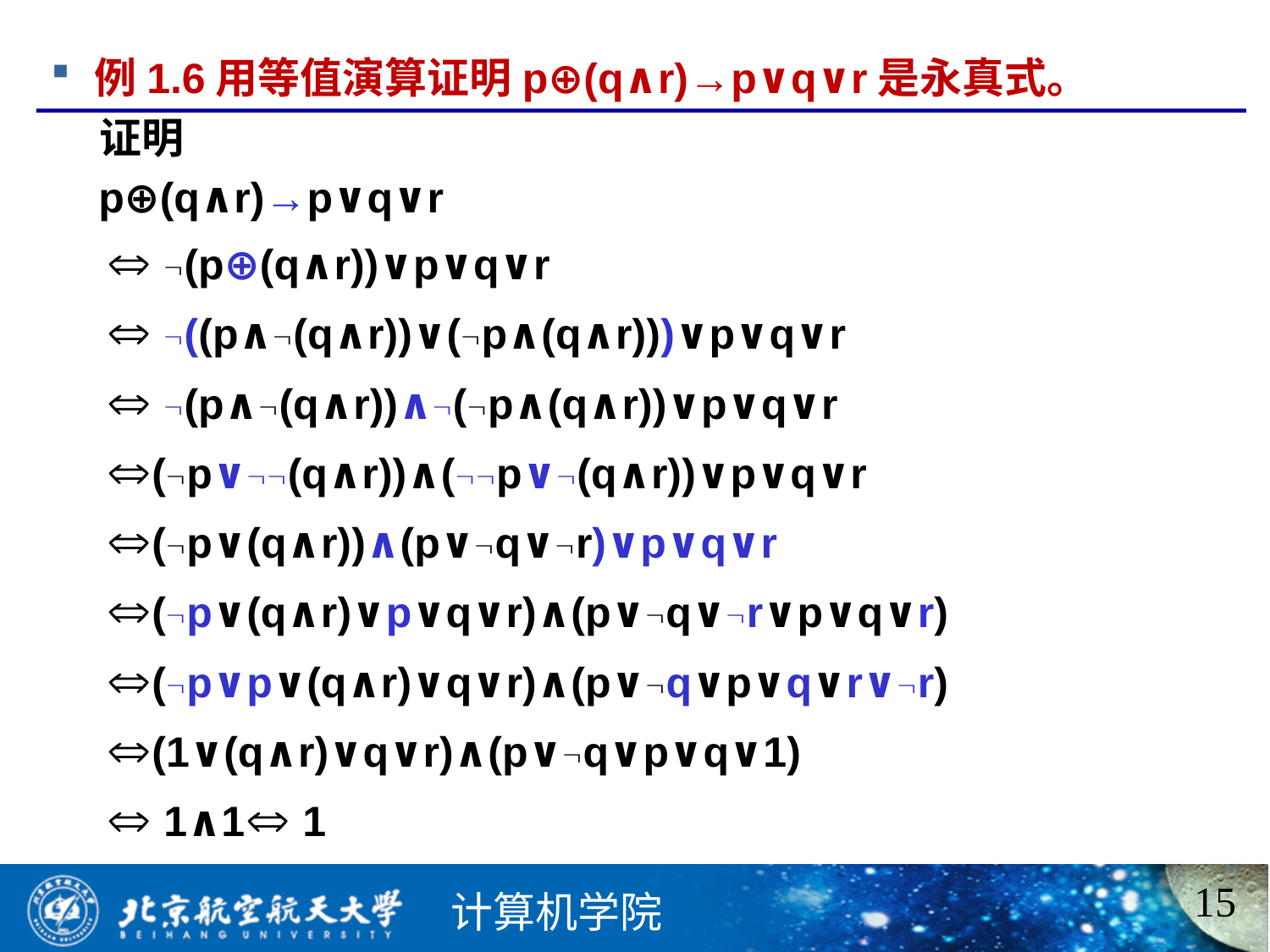

例1.6用等值演算证明p⊕(q∧r)→p∨q∨r是永真式。
    证明
    p⊕(q∧r)→p∨q∨r
    ⇔ ¬(p⊕(q∧r))∨p∨q∨r
    ⇔ ¬((p∧¬(q∧r))∨(¬p∧(q∧r)))∨p∨q∨r
    ⇔ ¬(p∧¬(q∧r))∧¬(¬p∧(q∧r))∨p∨q∨r
    ⇔(¬p∨¬¬(q∧r))∧(¬¬p∨¬(q∧r))∨p∨q∨r
    ⇔(¬p∨(q∧r))∧(p∨¬q∨¬r)∨p∨q∨r
    ⇔(¬p∨(q∧r)∨p∨q∨r)∧(p∨¬q∨¬r∨p∨q∨r)
    ⇔(¬p∨p∨(q∧r)∨q∨r)∧(p∨¬q∨p∨q∨r∨¬r)
    ⇔(1∨(q∧r)∨q∨r)∧(p∨¬q∨p∨q∨1)
    ⇔ 1∧1⇔ 1